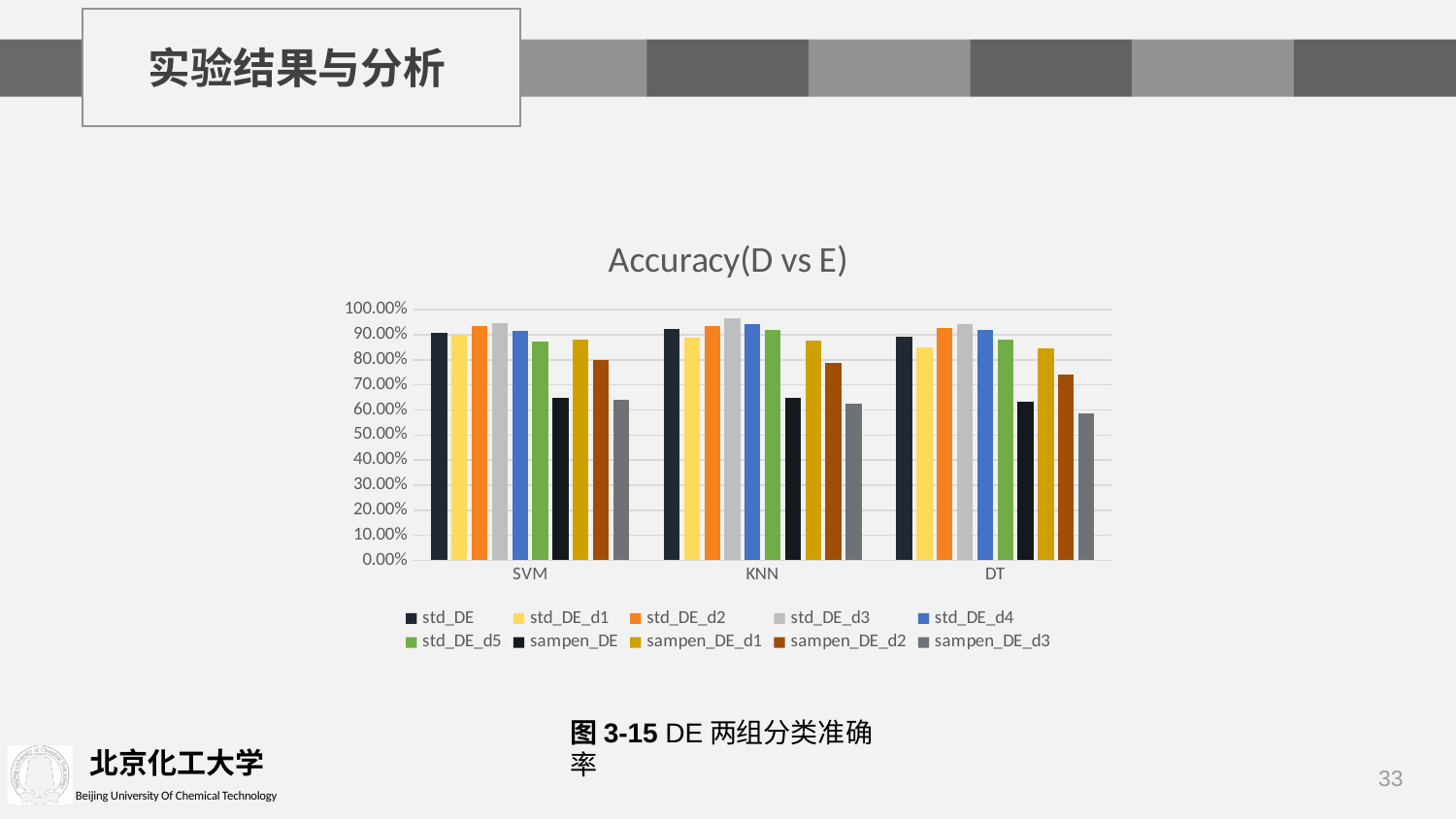

实验结果与分析

### Chart: Accuracy(D vs E)

| Category | std_DE | std_DE_d1 | std_DE_d2 | std_DE_d3 | std_DE_d4 | std_DE_d5 | sampen_DE | sampen_DE_d1 | sampen_DE_d2 | sampen_DE_d3 |
|---|---|---|---|---|---|---|---|---|---|---|
| SVM | 0.90875 | 0.900833 | 0.934583 | 0.946667 | 0.915 | 0.872917 | 0.6475 | 0.88125 | 0.797917 | 0.639583 |
| KNN | 0.92458 | 0.887917 | 0.93625 | 0.965 | 0.94375 | 0.920417 | 0.6475 | 0.875417 | 0.78625 | 0.626667 |
| DT | 0.89375 | 0.849583 | 0.926667 | 0.941667 | 0.92 | 0.88125 | 0.634583 | 0.845833 | 0.74 | 0.585833 |
图3-15 DE两组分类准确率
33